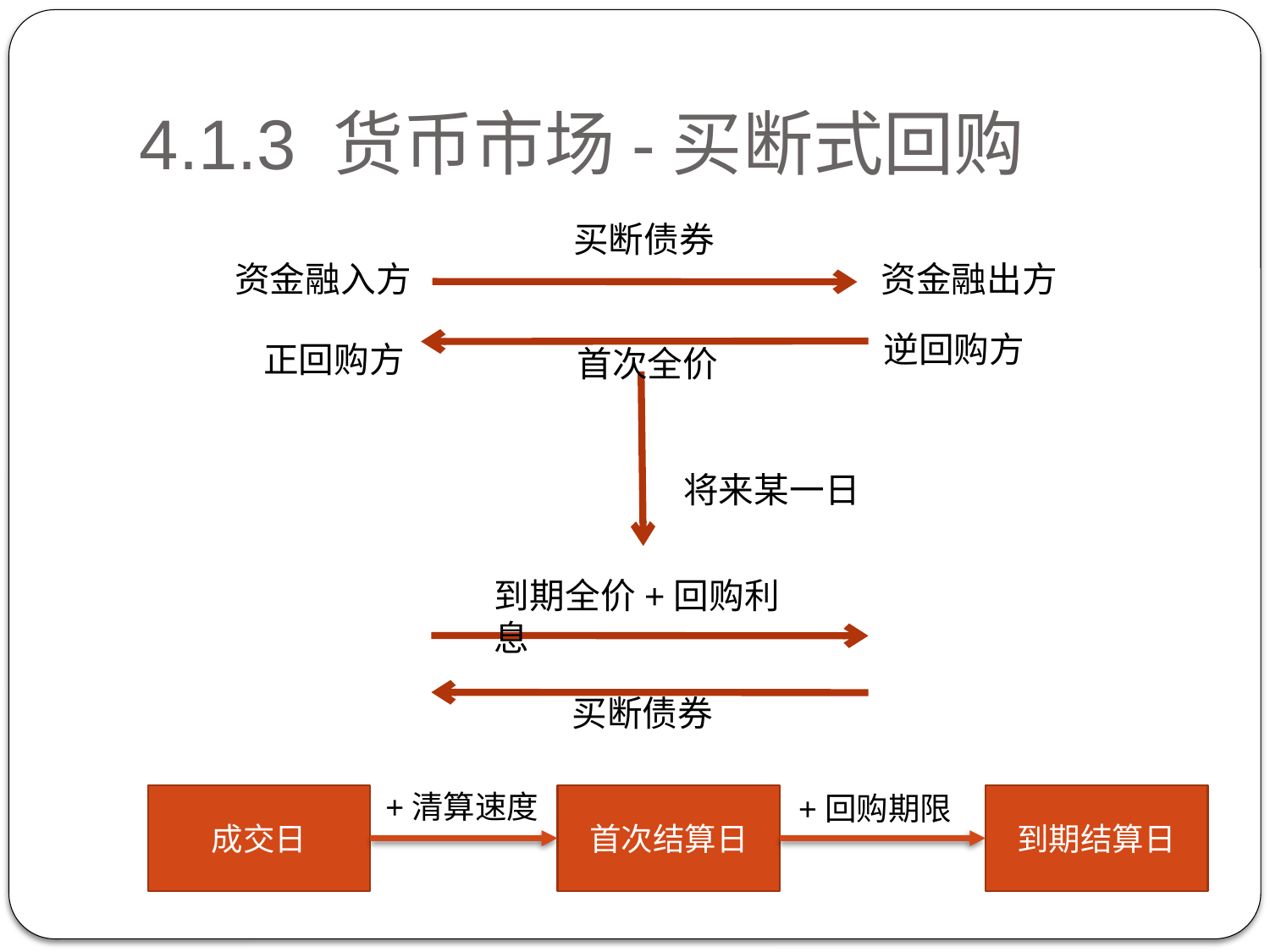

# 4.1.3 货币市场-买断式回购
买断债券
资金融出方
资金融入方
逆回购方
正回购方
首次全价
将来某一日
到期全价+回购利息
买断债券
+清算速度
+回购期限
成交日
首次结算日
到期结算日